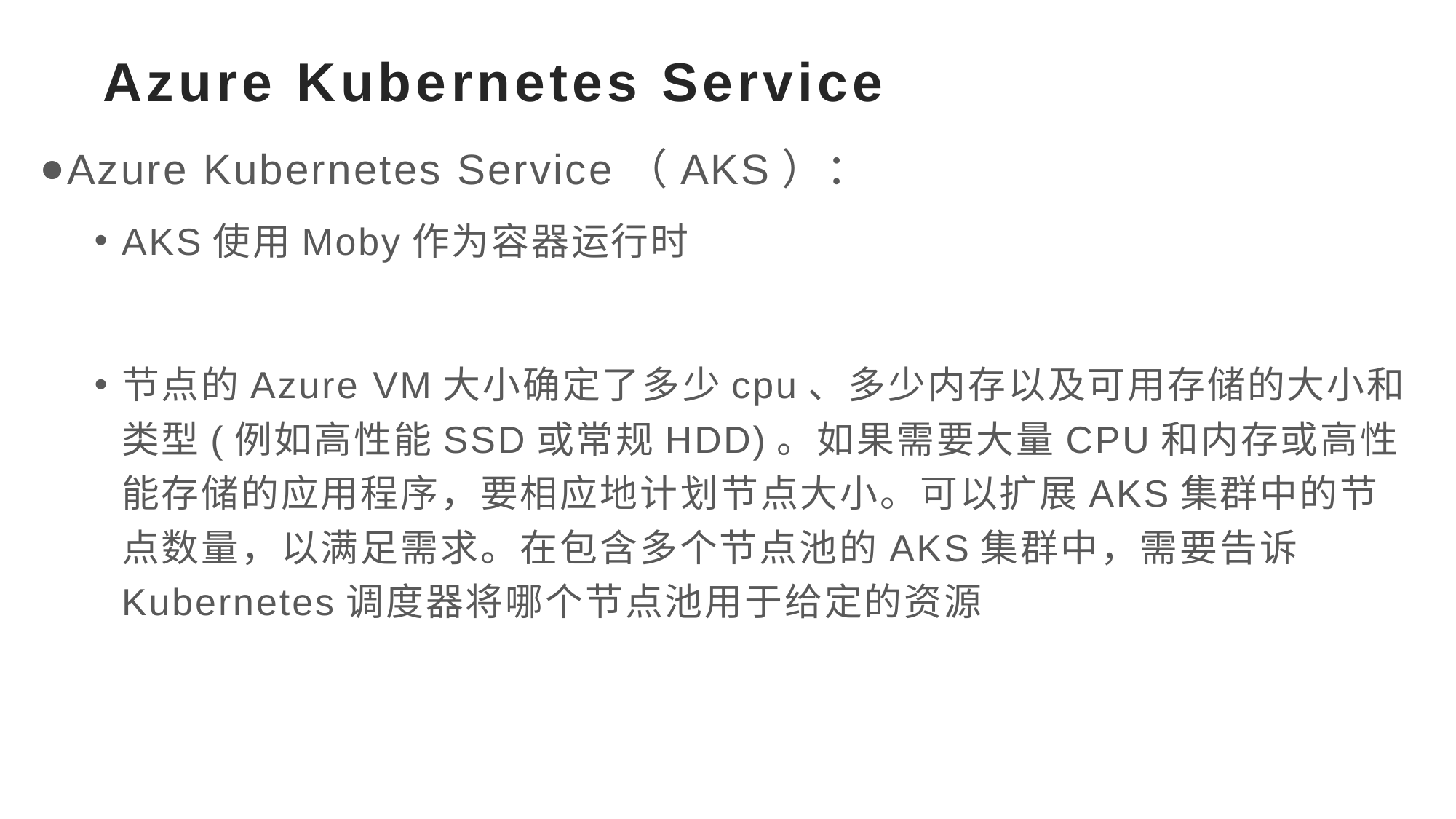

# Azure Kubernetes Service
Azure Kubernetes Service（AKS）：
AKS使用Moby作为容器运行时

节点的Azure VM大小确定了多少cpu、多少内存以及可用存储的大小和类型(例如高性能SSD或常规HDD)。如果需要大量CPU和内存或高性能存储的应用程序，要相应地计划节点大小。可以扩展AKS集群中的节点数量，以满足需求。在包含多个节点池的AKS集群中，需要告诉Kubernetes调度器将哪个节点池用于给定的资源